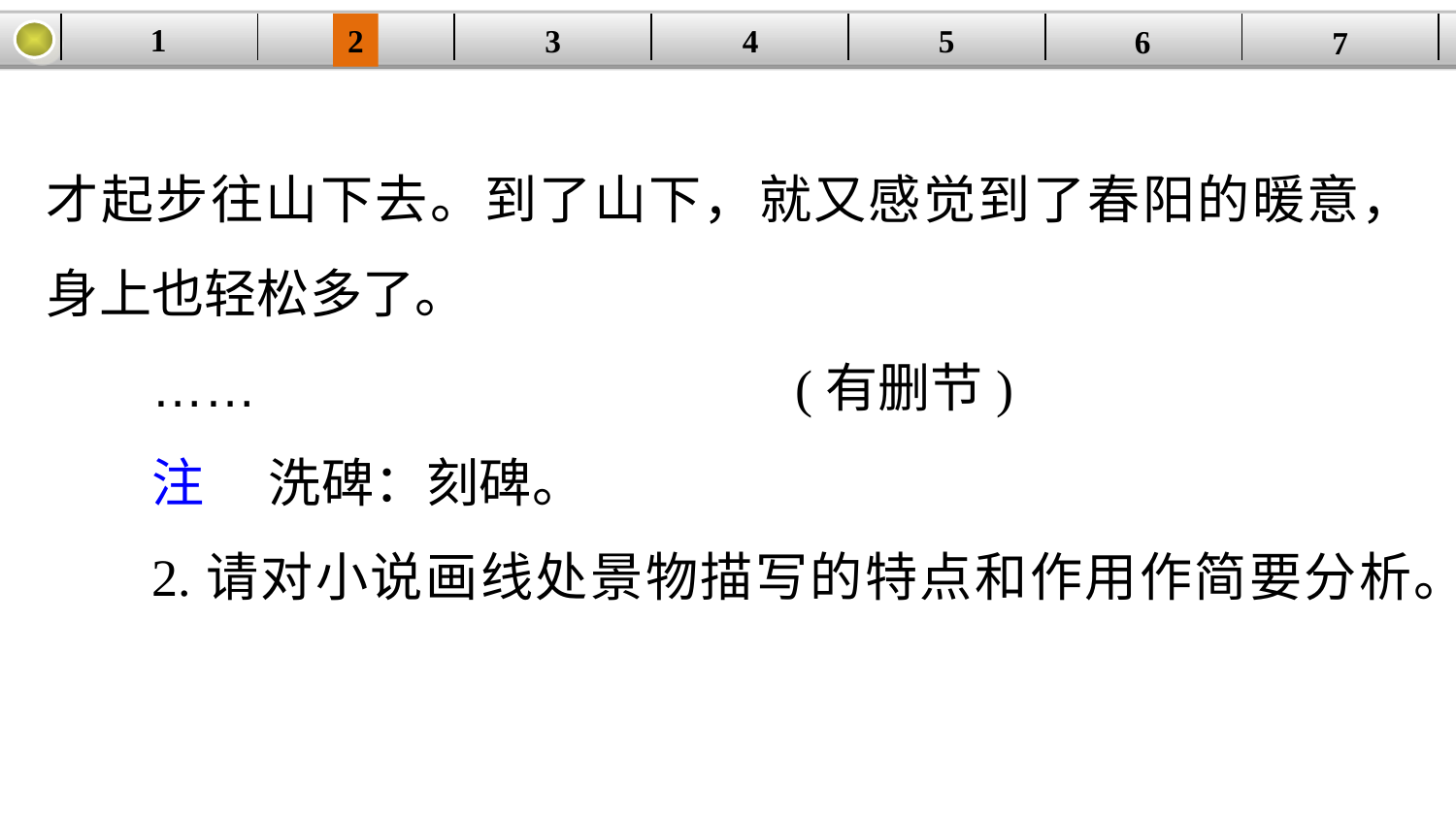

1
5
3
2
|  |  |  |  |  |  |  |
| --- | --- | --- | --- | --- | --- | --- |
4
6
7

才起步往山下去。到了山下，就又感觉到了春阳的暖意，身上也轻松多了。
……                                     (有删节)
注 　洗碑：刻碑。
2.请对小说画线处景物描写的特点和作用作简要分析。